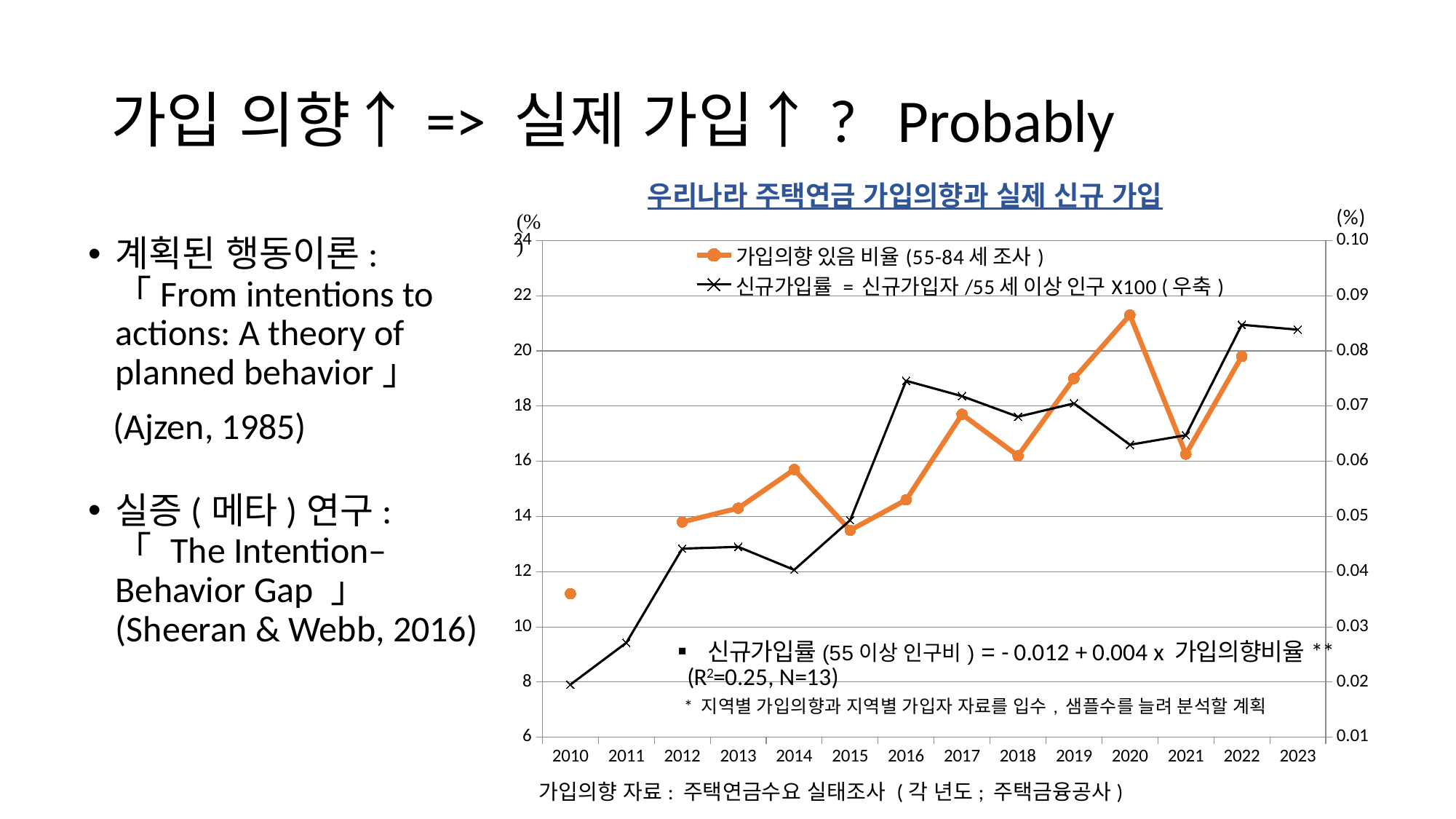

# 가입 의향↑=> 실제 가입↑?   Probably
우리나라 주택연금 가입의향과 실제 신규 가입

### Chart

| Category | 가입의향 있음 비율(55-84세 조사) | 신규가입률 = 신규가입자/55세 이상 인구X100 (우축) |
|---|---|---|
| 2010 | 11.2 | 0.019538723307254566 |
| 2011 | None | 0.02712035623363836 |
| 2012 | 13.8 | 0.04417358323673758 |
| 2013 | 14.3 | 0.04449087311238272 |
| 2014 | 15.7 | 0.040323305041801524 |
| 2015 | 13.5 | 0.049322408133497794 |
| 2016 | 14.6 | 0.07458207828615028 |
| 2017 | 17.7 | 0.07179428262850027 |
| 2018 | 16.2 | 0.06807102526919873 |
| 2019 | 19.0 | 0.07048798584848742 |
| 2020 | 21.3 | 0.06299634315269943 |
| 2021 | 16.26 | 0.06472230208932336 |
| 2022 | 19.8 | 0.08473117740915713 |
| 2023 | None | 0.08384725806651039 |
계획된 행동이론: 「From intentions to actions: A theory of planned behavior」
   (Ajzen, 1985)

실증(메타)연구: 「 The Intention–Behavior Gap 」(Sheeran & Webb, 2016)
 가입의향 자료: 주택연금수요 실태조사 (각 년도; 주택금융공사)